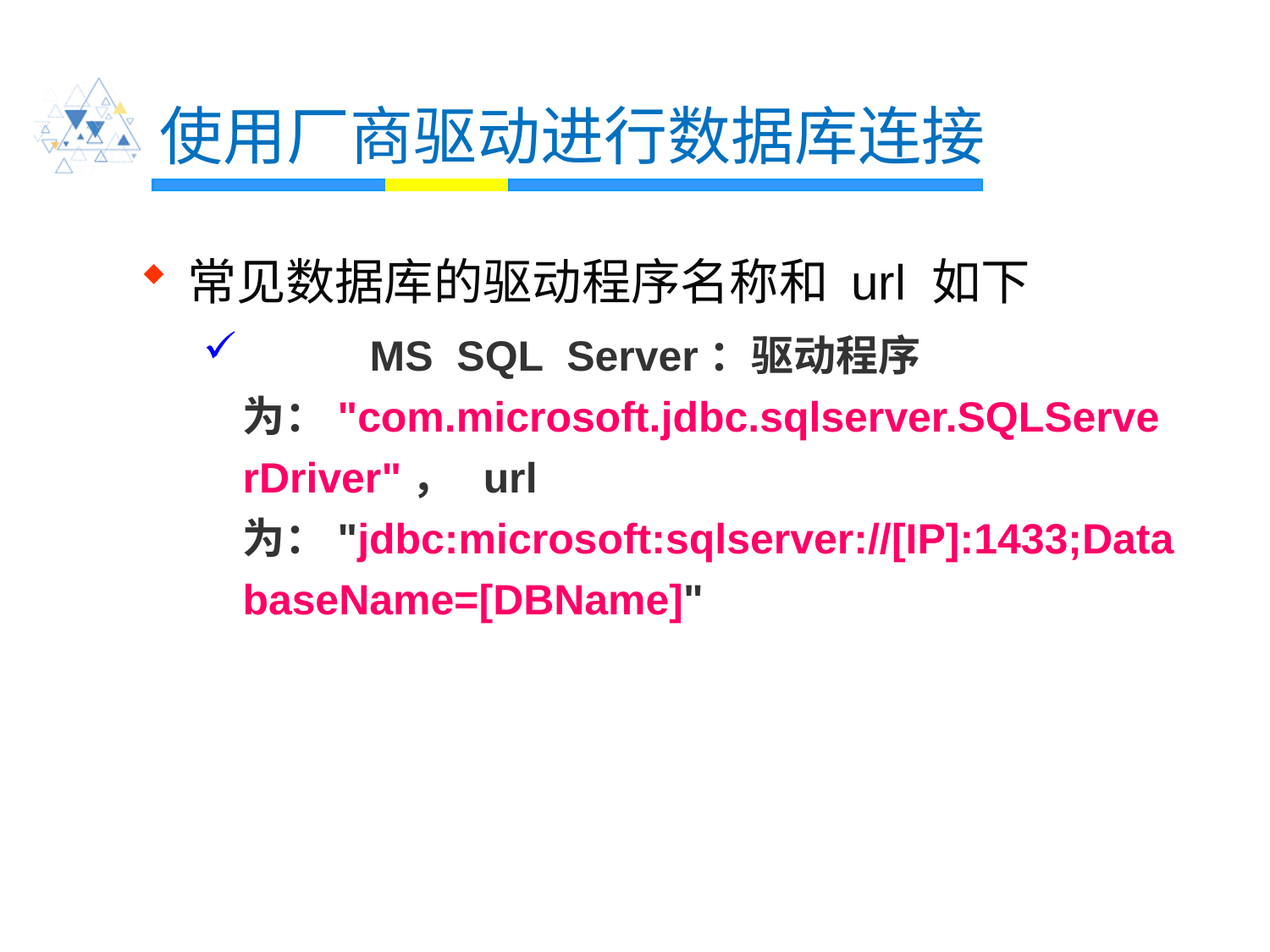

# 使用厂商驱动进行数据库连接
常见数据库的驱动程序名称和 url 如下
 	MS  SQL  Server：驱动程序为："com.microsoft.jdbc.sqlserver.SQLServerDriver"，  url 为："jdbc:microsoft:sqlserver://[IP]:1433;DatabaseName=[DBName]"